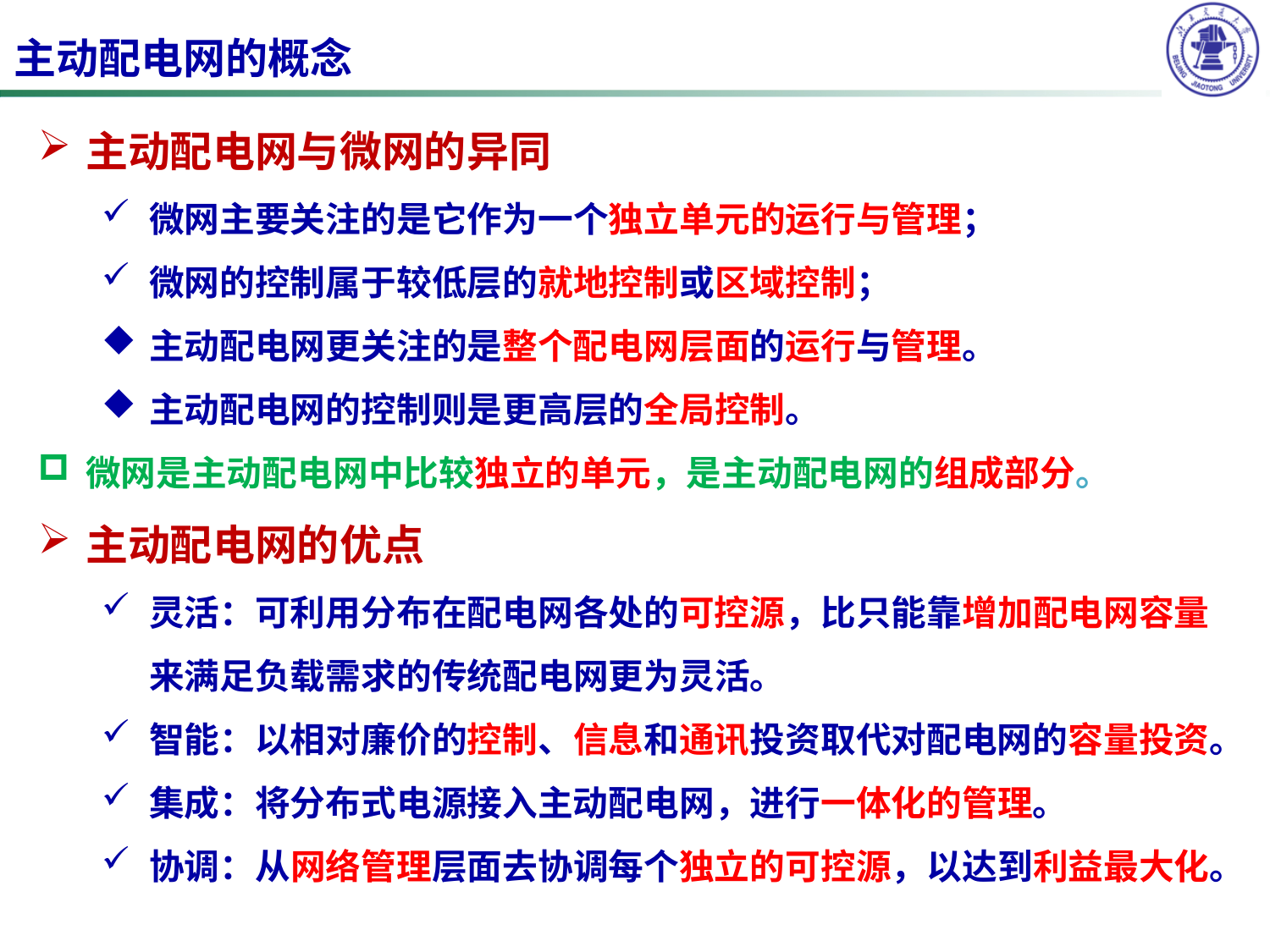

主动配电网的概念
主动配电网与微网的异同
微网主要关注的是它作为一个独立单元的运行与管理；
微网的控制属于较低层的就地控制或区域控制；
主动配电网更关注的是整个配电网层面的运行与管理。
主动配电网的控制则是更高层的全局控制。
微网是主动配电网中比较独立的单元，是主动配电网的组成部分。
主动配电网的优点
灵活：可利用分布在配电网各处的可控源，比只能靠增加配电网容量来满足负载需求的传统配电网更为灵活。
智能：以相对廉价的控制、信息和通讯投资取代对配电网的容量投资。
集成：将分布式电源接入主动配电网，进行一体化的管理。
协调：从网络管理层面去协调每个独立的可控源，以达到利益最大化。